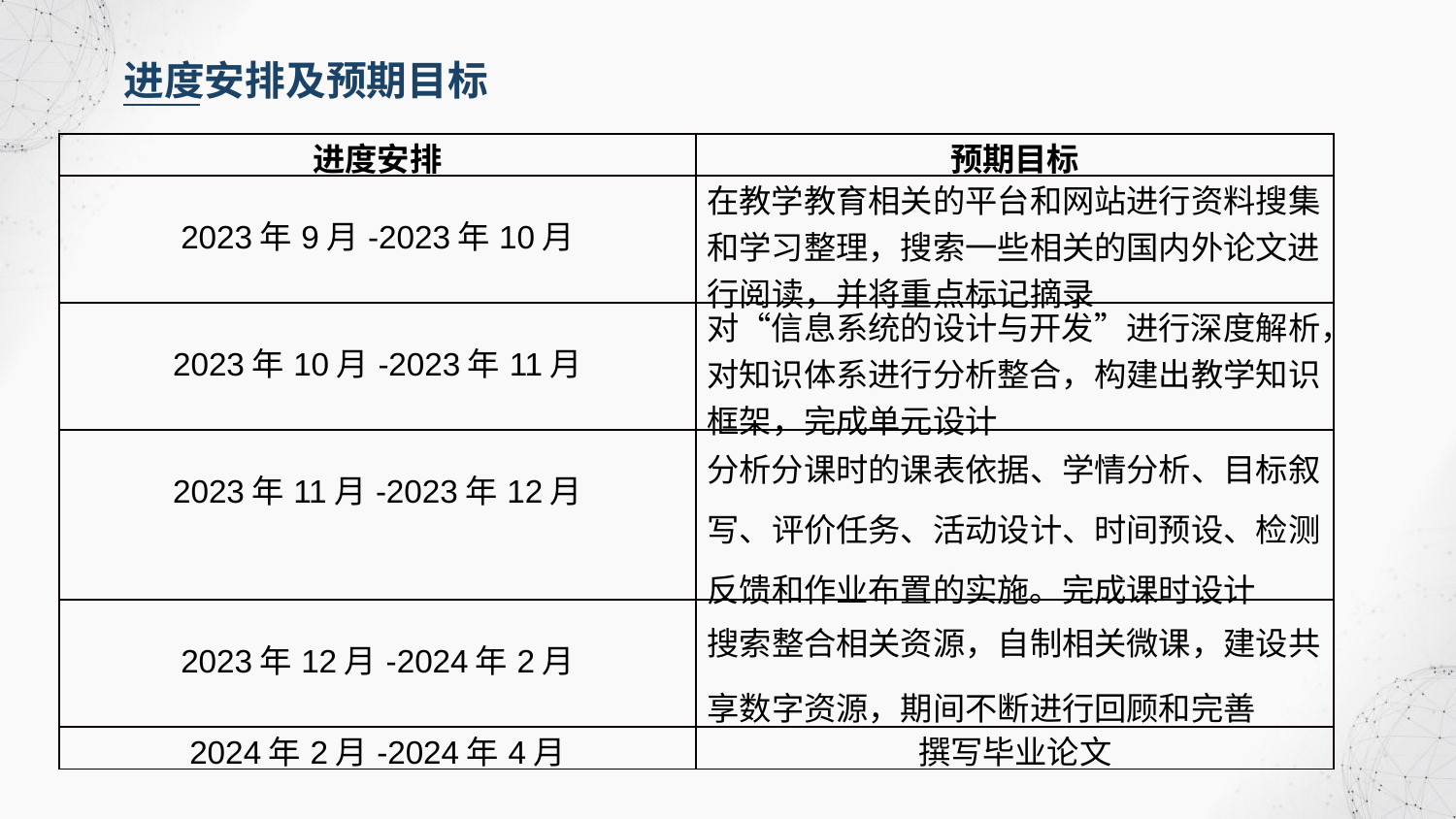

进度安排及预期目标
| 进度安排 | 预期目标 |
| --- | --- |
| 2023年9月-2023年10月 | 在教学教育相关的平台和网站进行资料搜集和学习整理，搜索一些相关的国内外论文进行阅读，并将重点标记摘录 |
| 2023年10月-2023年11月 | 对“信息系统的设计与开发”进行深度解析，对知识体系进行分析整合，构建出教学知识框架，完成单元设计 |
| 2023年11月-2023年12月 | 分析分课时的课表依据、学情分析、目标叙写、评价任务、活动设计、时间预设、检测反馈和作业布置的实施。完成课时设计 |
| 2023年12月-2024年2月 | 搜索整合相关资源，自制相关微课，建设共享数字资源，期间不断进行回顾和完善 |
| 2024年2月-2024年4月 | 撰写毕业论文 |